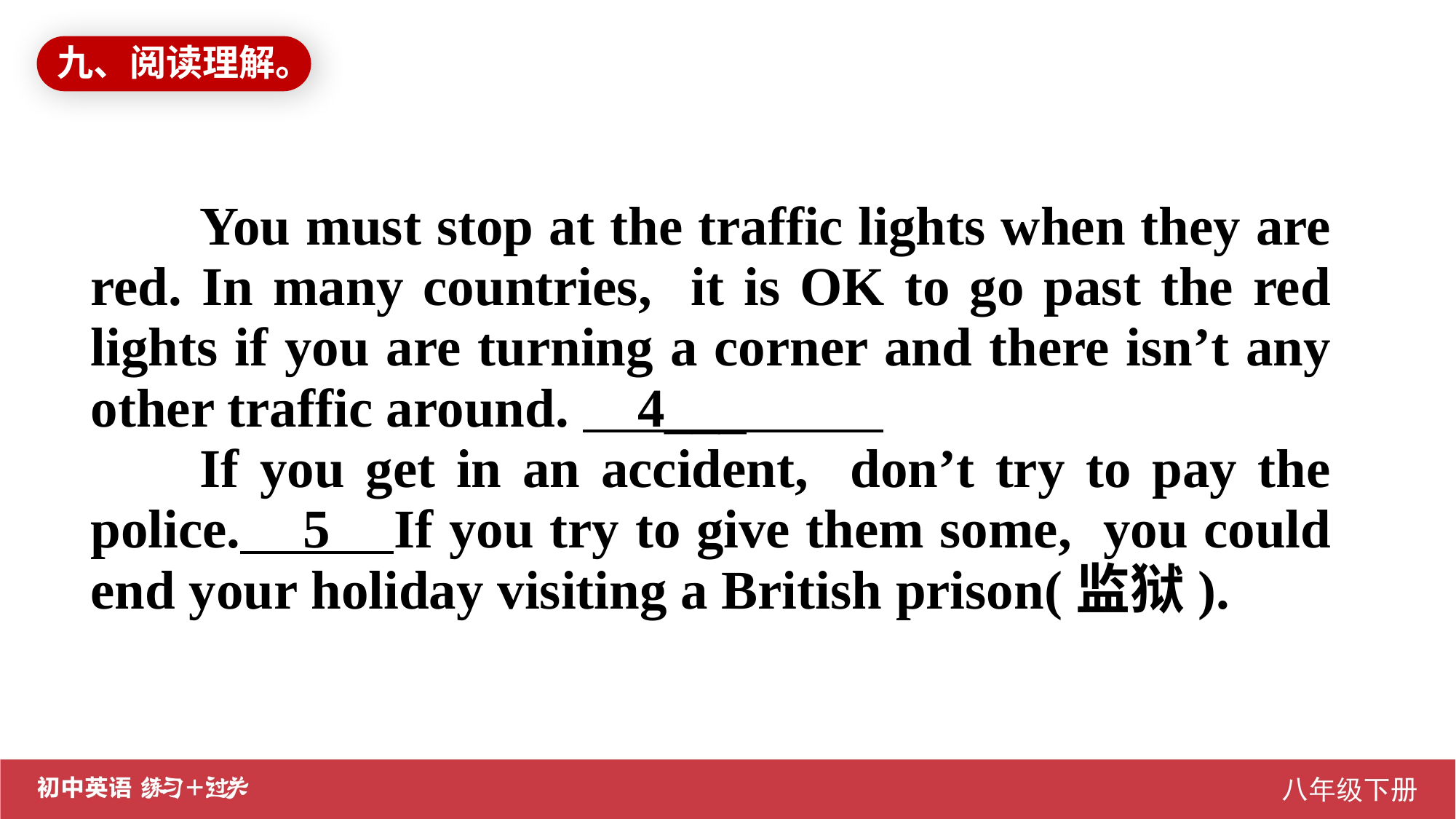

九、阅读理解。

You must stop at the traffic lights when they are red. In many countries,  it is OK to go past the red lights if you are turning a corner and there isn’t any other traffic around.     4___
If you get in an accident,  don’t try to pay the police.    5    If you try to give them some,  you could end your holiday visiting a British prison(监狱).